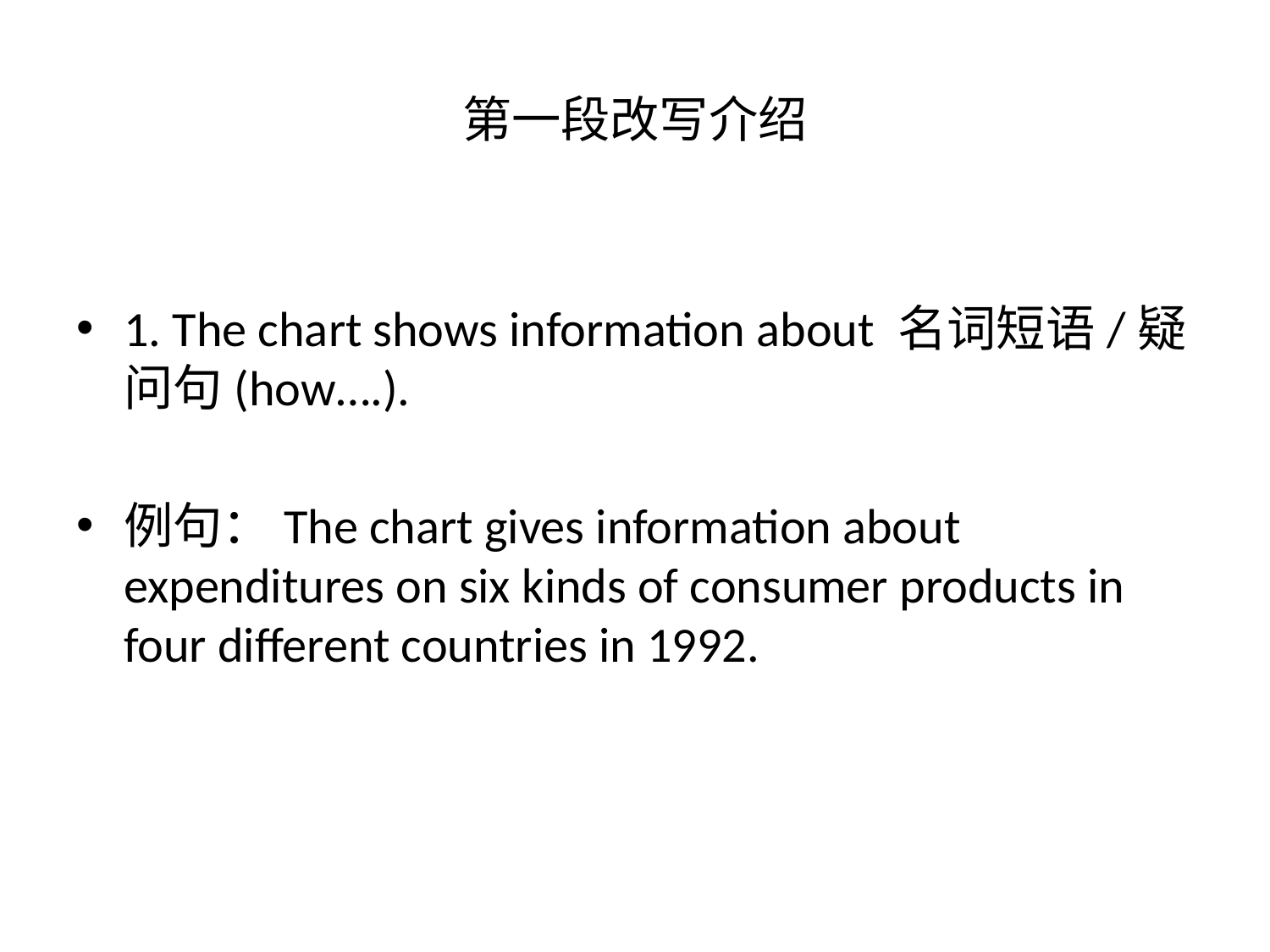

# 第一段改写介绍

1. The chart shows information about 名词短语/疑问句(how….).

例句：The chart gives information about expenditures on six kinds of consumer products in four different countries in 1992.